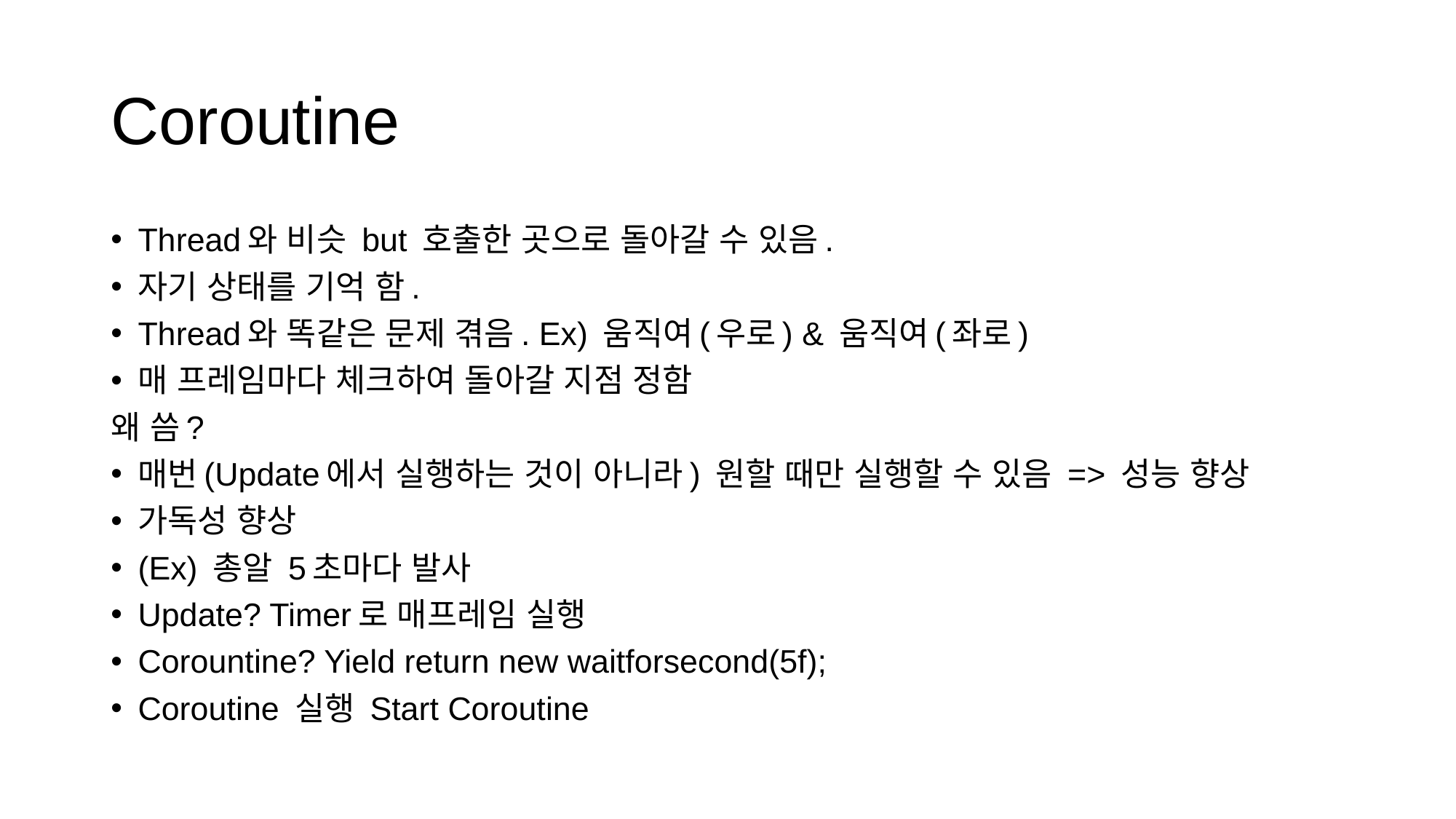

# Coroutine
Thread와 비슷 but 호출한 곳으로 돌아갈 수 있음.
자기 상태를 기억 함.
Thread와 똑같은 문제 겪음. Ex) 움직여(우로) & 움직여(좌로)
매 프레임마다 체크하여 돌아갈 지점 정함
왜 씀?
매번(Update에서 실행하는 것이 아니라) 원할 때만 실행할 수 있음 => 성능 향상
가독성 향상
(Ex) 총알 5초마다 발사
Update? Timer로 매프레임 실행
Corountine? Yield return new waitforsecond(5f);
Coroutine 실행 Start Coroutine